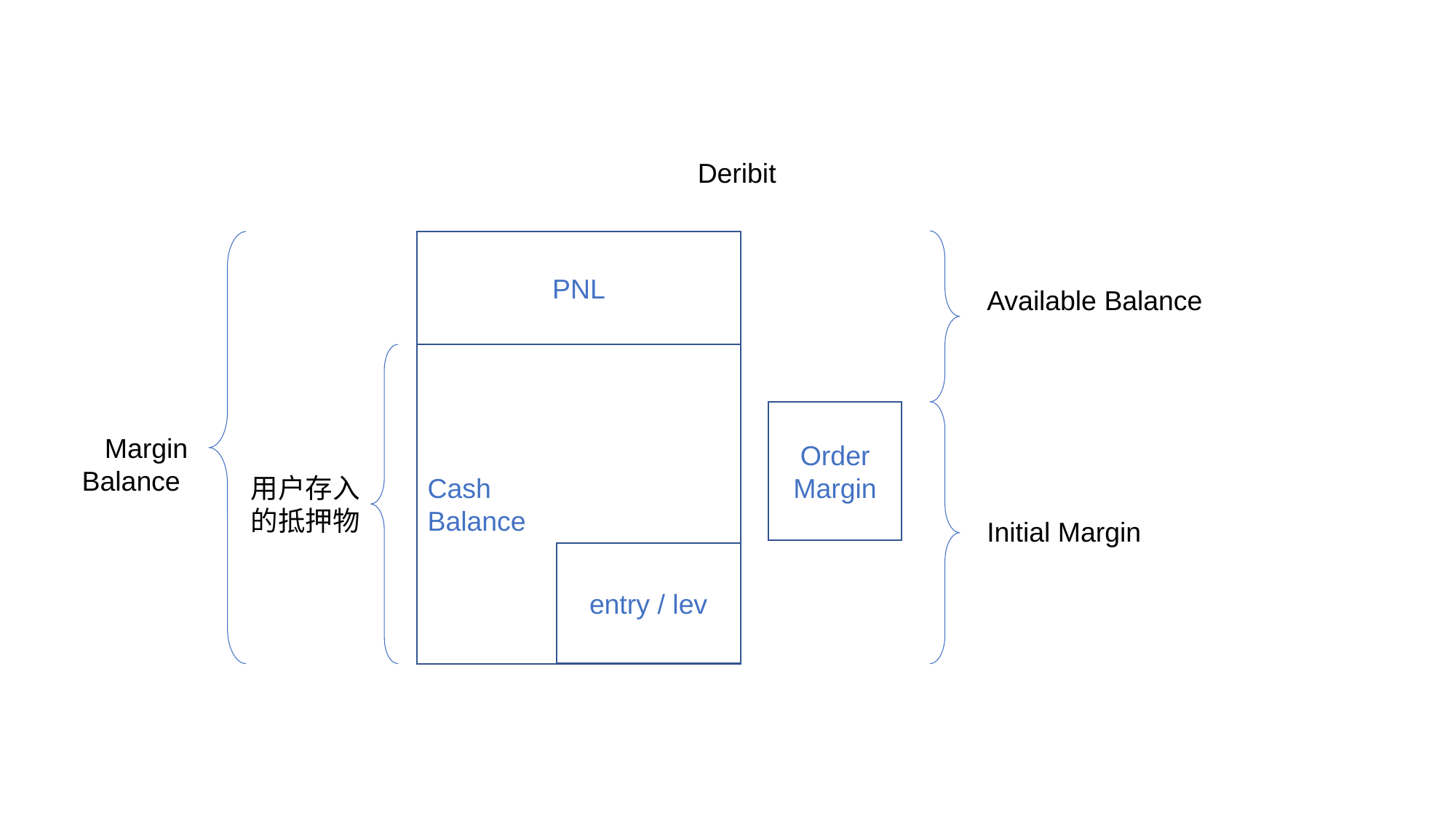

Deribit

PNL
Available Balance

Cash
Balance
Order
Margin

Margin Balance
用户存入
的抵押物
Initial Margin
entry / lev